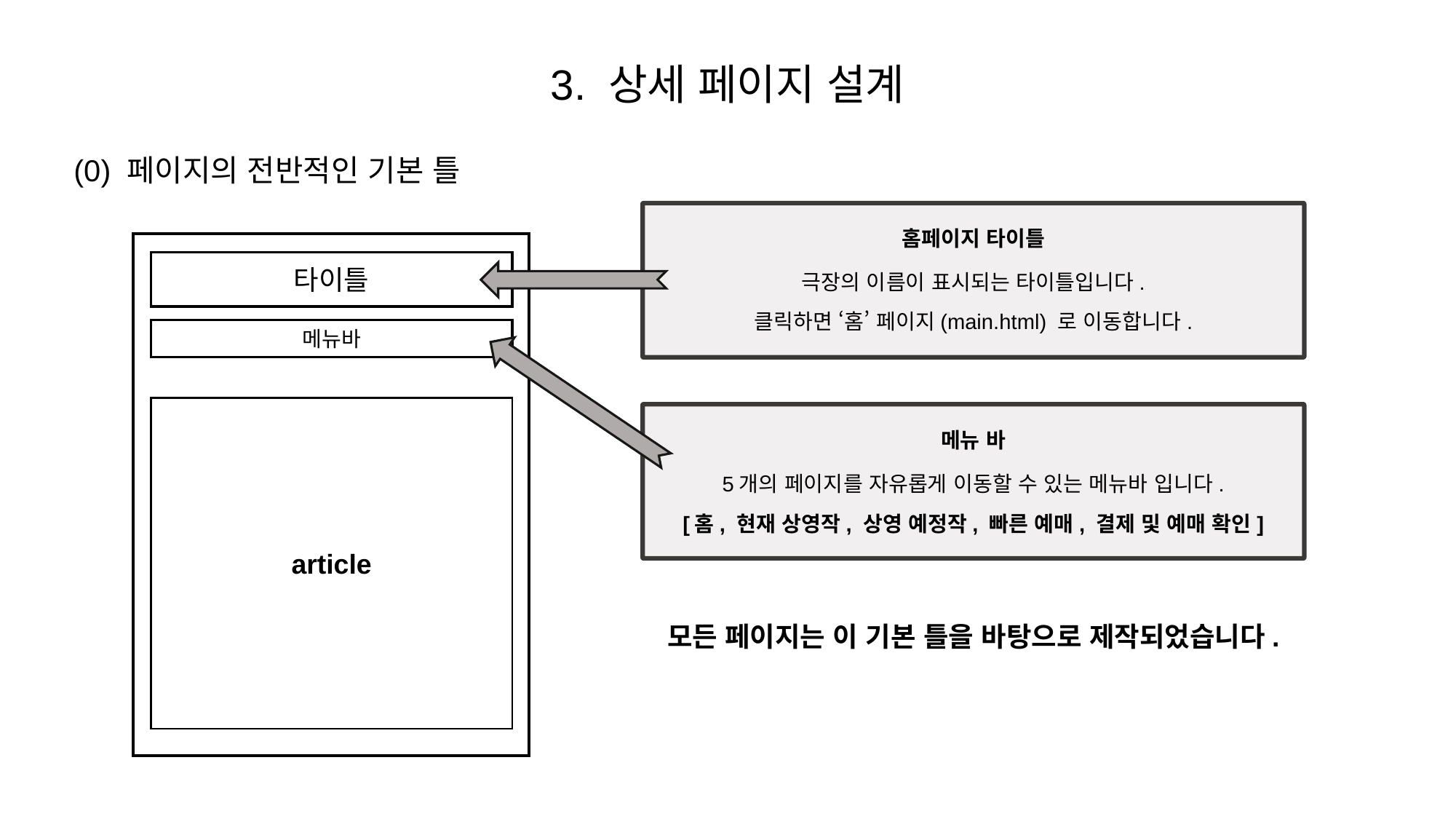

3. 상세 페이지 설계
(0) 페이지의 전반적인 기본 틀

홈페이지 타이틀

극장의 이름이 표시되는 타이틀입니다.

클릭하면 ‘홈’ 페이지(main.html) 로 이동합니다.

타이틀
메뉴바
article

메뉴 바

5개의 페이지를 자유롭게 이동할 수 있는 메뉴바 입니다.

[홈, 현재 상영작, 상영 예정작, 빠른 예매, 결제 및 예매 확인]
모든 페이지는 이 기본 틀을 바탕으로 제작되었습니다.